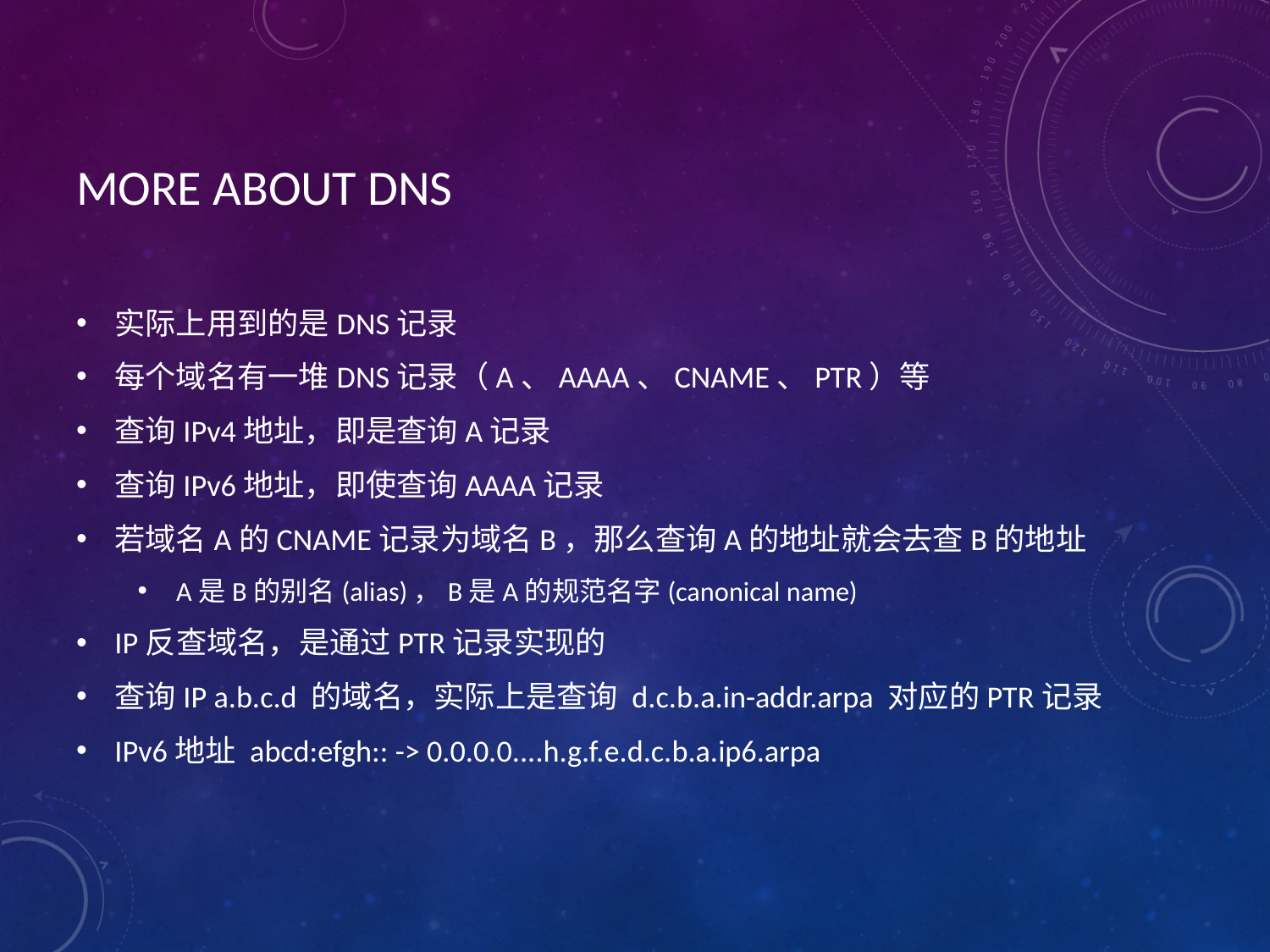

# More About dns
实际上用到的是DNS记录
每个域名有一堆DNS记录（A、AAAA、CNAME、PTR）等
查询IPv4地址，即是查询A记录
查询IPv6地址，即使查询AAAA记录
若域名A的CNAME记录为域名B，那么查询A的地址就会去查B的地址
A是B的别名(alias)，B是A的规范名字(canonical name)
IP反查域名，是通过PTR记录实现的
查询IP a.b.c.d 的域名，实际上是查询 d.c.b.a.in-addr.arpa 对应的PTR记录
IPv6地址 abcd:efgh:: -> 0.0.0.0....h.g.f.e.d.c.b.a.ip6.arpa